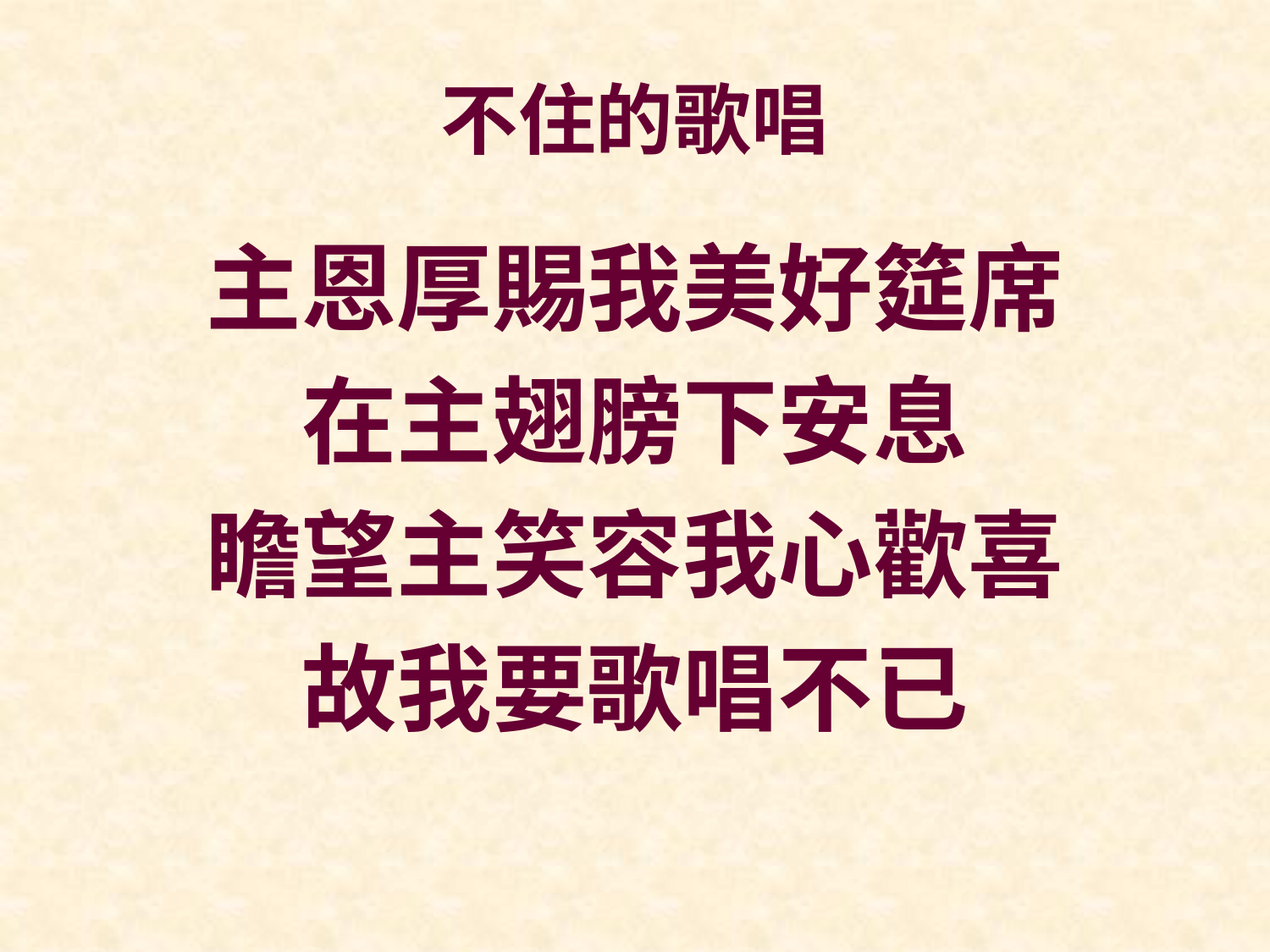

# 不住的歌唱
主恩厚賜我美好筵席
在主翅膀下安息
瞻望主笑容我心歡喜
故我要歌唱不已